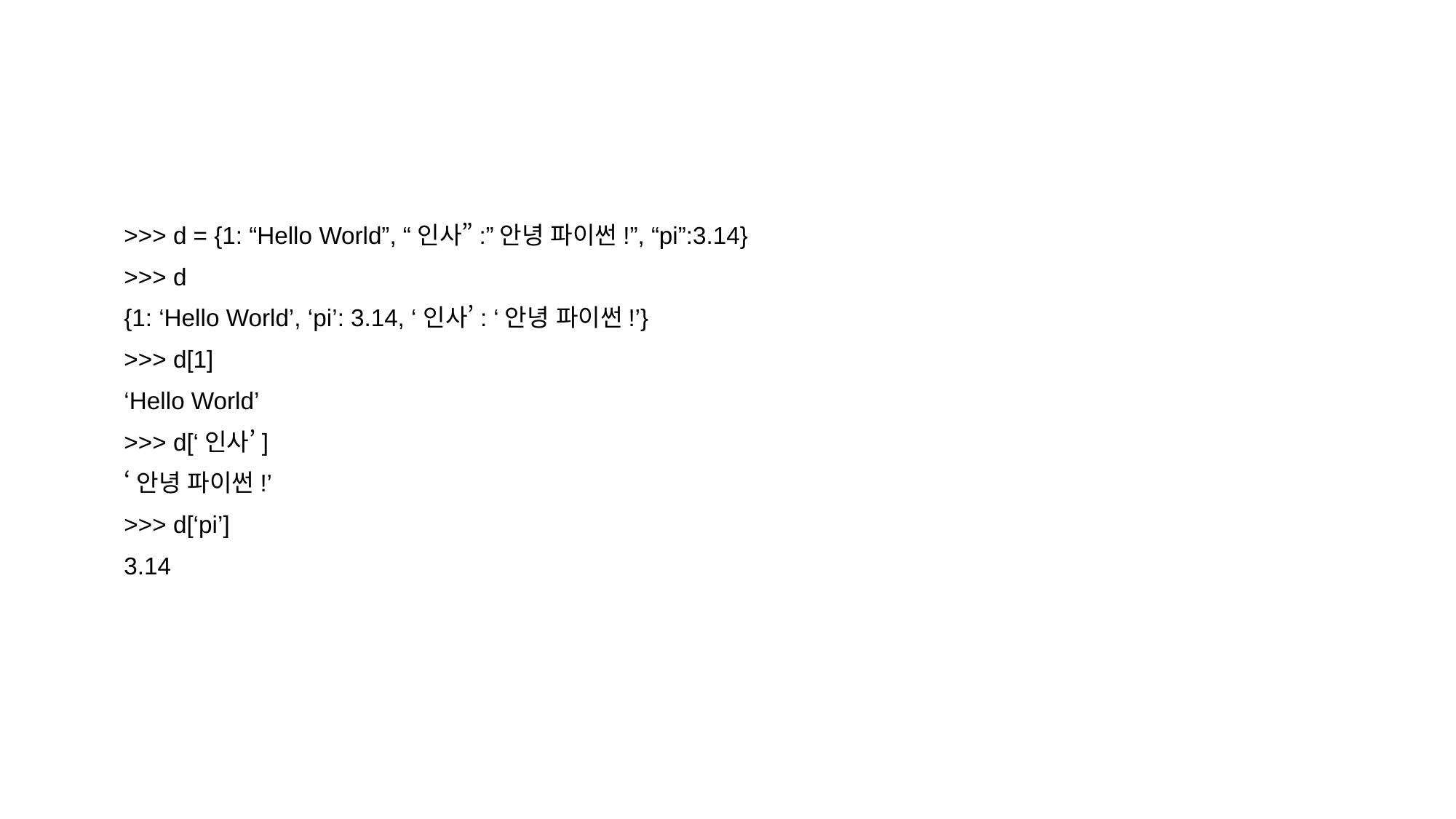

#
>>> d = {1: “Hello World”, “인사”:”안녕 파이썬!”, “pi”:3.14}
>>> d
{1: ‘Hello World’, ‘pi’: 3.14, ‘인사’: ‘안녕 파이썬!’}
>>> d[1]
‘Hello World’
>>> d[‘인사’]
‘안녕 파이썬!’
>>> d[‘pi’]
3.14